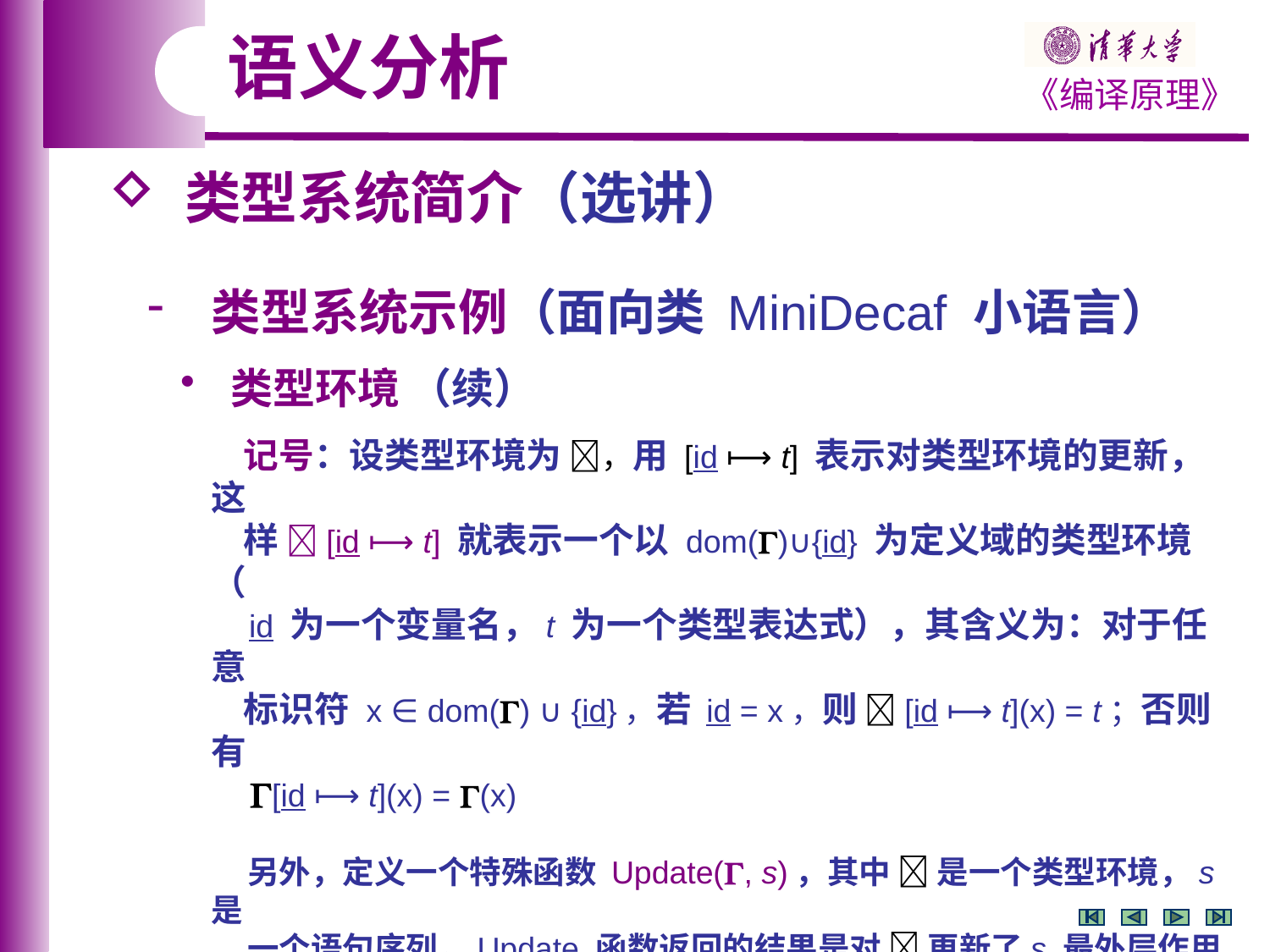

语义分析
 类型系统简介（选讲）
  类型系统示例（面向类 MiniDecaf 小语言）

 类型环境 （续）

   记号：设类型环境为 Γ，用 [id ⟼ t] 表示对类型环境的更新，这
   样 Γ[id ⟼ t] 就表示一个以 dom(Γ)∪{id} 为定义域的类型环境（
    id 为一个变量名，t 为一个类型表达式），其含义为：对于任意
   标识符 x ∈ dom(Γ) ∪ {id}，若 id = x，则 Γ[id ⟼ t](x) = t；否则有
    Γ[id ⟼ t](x) = Γ(x)

    另外，定义一个特殊函数 Update(Γ, s)，其中 Γ 是一个类型环境，s是
    一个语句序列，Update 函数返回的结果是对 Γ 更新了s 最外层作用域
    的所有声明后所得的类型环境，也就是说，假设 s 最外层作用域声明
    了类型为 t1 的变量 id1、类型为 t2 的变量 id2……类型为 tn 的变量 idn，
    则 Update(Γ, s) = Γ[id1 ⟼ t1][id2 ⟼ t2]...[idn ⟼ tn]